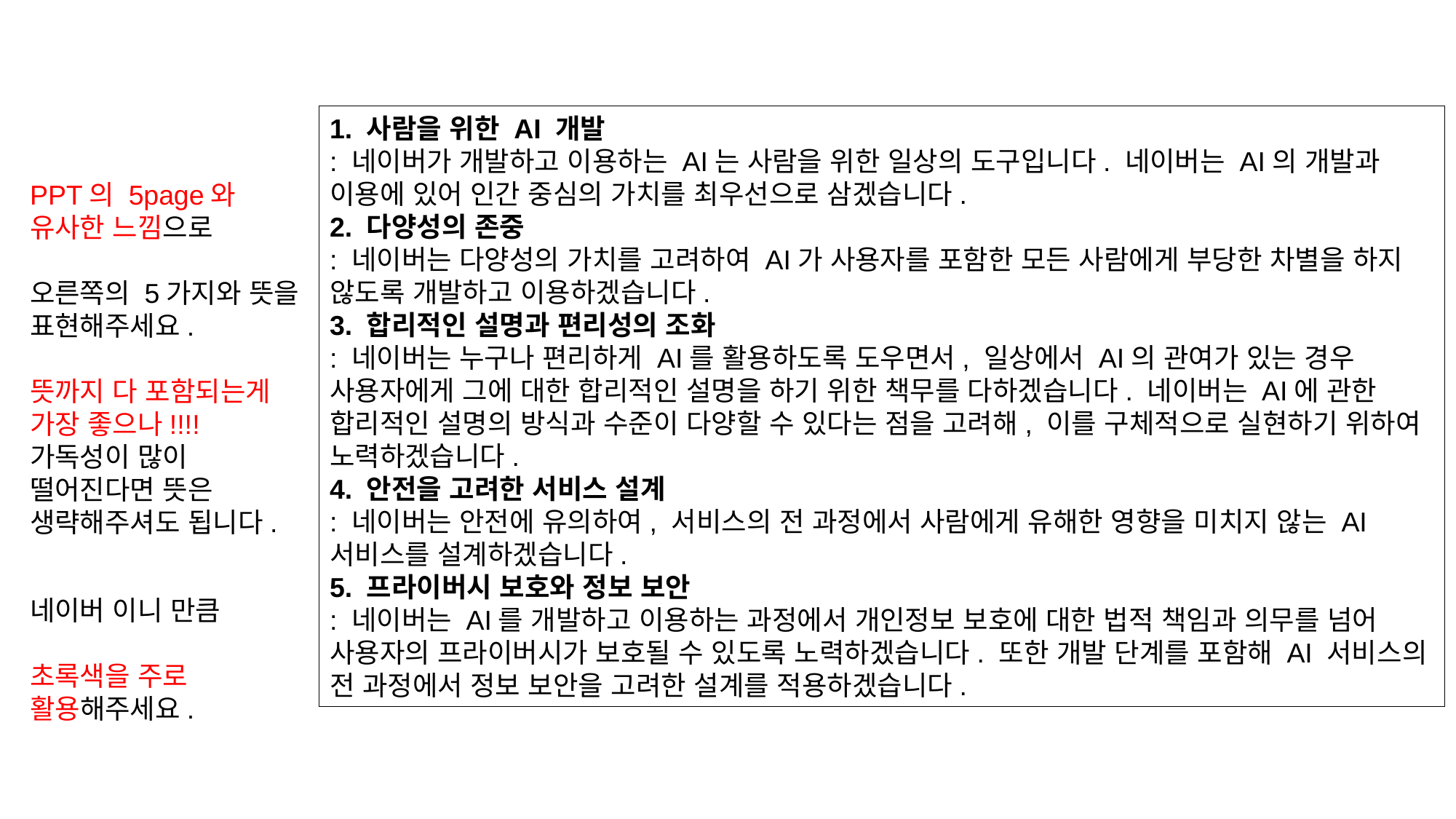

1. 사람을 위한 AI 개발
: 네이버가 개발하고 이용하는 AI는 사람을 위한 일상의 도구입니다. 네이버는 AI의 개발과 이용에 있어 인간 중심의 가치를 최우선으로 삼겠습니다.
2. 다양성의 존중
: 네이버는 다양성의 가치를 고려하여 AI가 사용자를 포함한 모든 사람에게 부당한 차별을 하지 않도록 개발하고 이용하겠습니다.
3. 합리적인 설명과 편리성의 조화
: 네이버는 누구나 편리하게 AI를 활용하도록 도우면서, 일상에서 AI의 관여가 있는 경우 사용자에게 그에 대한 합리적인 설명을 하기 위한 책무를 다하겠습니다. 네이버는 AI에 관한 합리적인 설명의 방식과 수준이 다양할 수 있다는 점을 고려해, 이를 구체적으로 실현하기 위하여 노력하겠습니다.
4. 안전을 고려한 서비스 설계
: 네이버는 안전에 유의하여, 서비스의 전 과정에서 사람에게 유해한 영향을 미치지 않는 AI 서비스를 설계하겠습니다.
5. 프라이버시 보호와 정보 보안
: 네이버는 AI를 개발하고 이용하는 과정에서 개인정보 보호에 대한 법적 책임과 의무를 넘어 사용자의 프라이버시가 보호될 수 있도록 노력하겠습니다. 또한 개발 단계를 포함해 AI 서비스의 전 과정에서 정보 보안을 고려한 설계를 적용하겠습니다.
PPT의 5page와
유사한 느낌으로

오른쪽의 5가지와 뜻을 표현해주세요.

뜻까지 다 포함되는게 가장 좋으나!!!! 가독성이 많이 떨어진다면 뜻은 생략해주셔도 됩니다.
네이버 이니 만큼

초록색을 주로 활용해주세요.